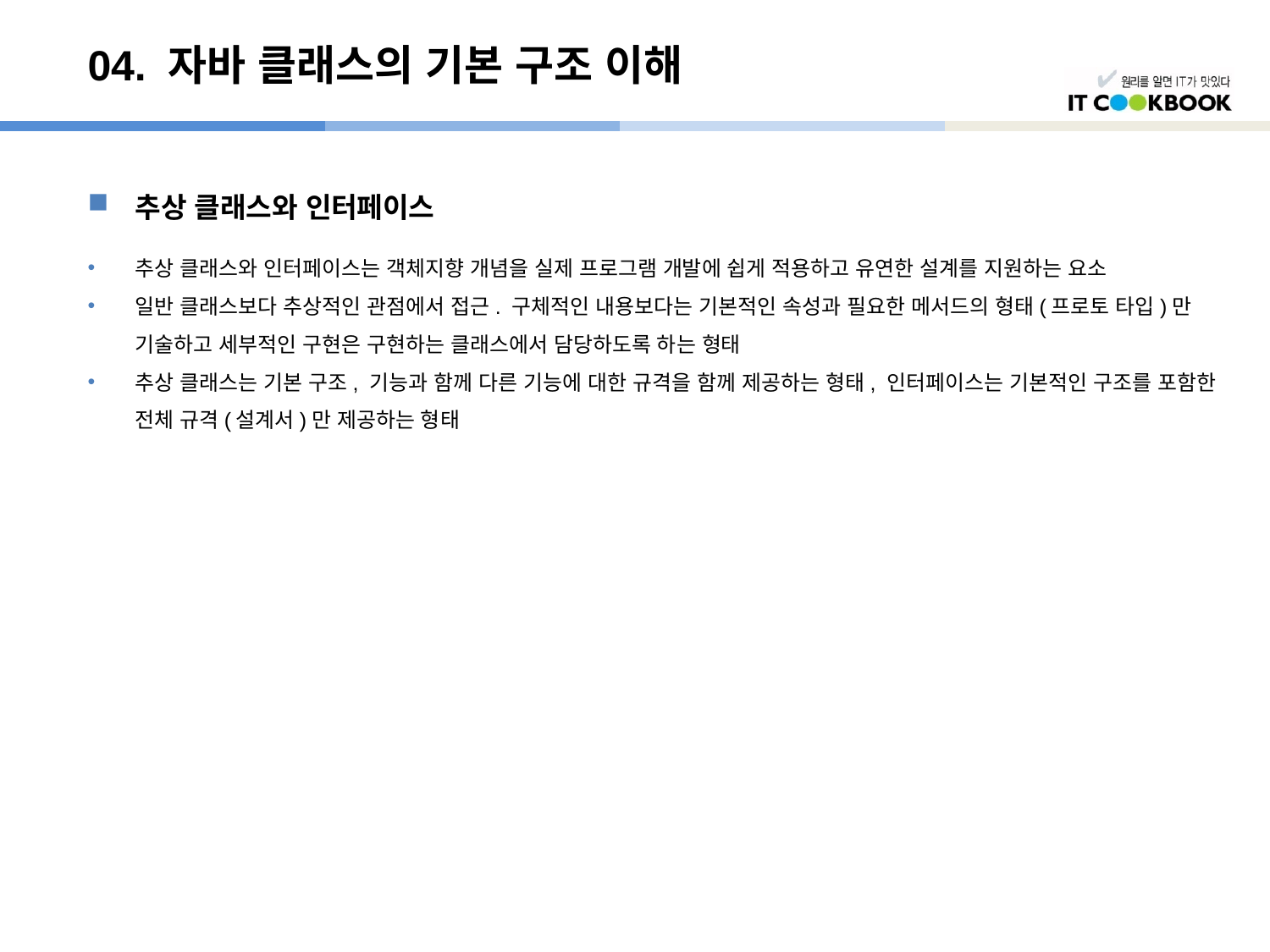

# 04. 자바 클래스의 기본 구조 이해
추상 클래스와 인터페이스
추상 클래스와 인터페이스는 객체지향 개념을 실제 프로그램 개발에 쉽게 적용하고 유연한 설계를 지원하는 요소
일반 클래스보다 추상적인 관점에서 접근. 구체적인 내용보다는 기본적인 속성과 필요한 메서드의 형태(프로토 타입)만 기술하고 세부적인 구현은 구현하는 클래스에서 담당하도록 하는 형태
추상 클래스는 기본 구조, 기능과 함께 다른 기능에 대한 규격을 함께 제공하는 형태, 인터페이스는 기본적인 구조를 포함한 전체 규격(설계서)만 제공하는 형태